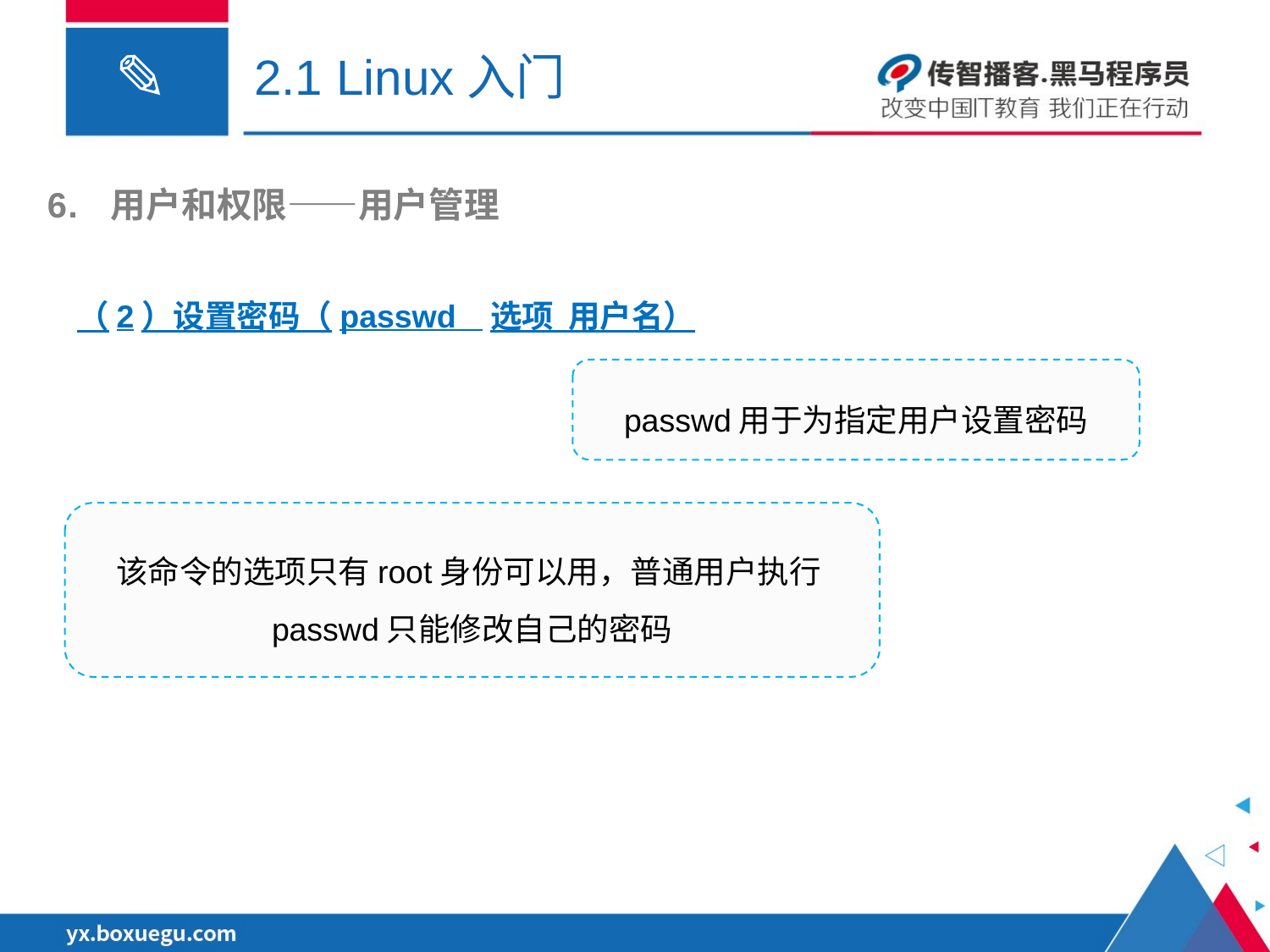

# 2.1 Linux入门
用户和权限——用户管理
（2）设置密码（passwd   选项  用户名）
passwd用于为指定用户设置密码
该命令的选项只有root身份可以用，普通用户执行passwd只能修改自己的密码